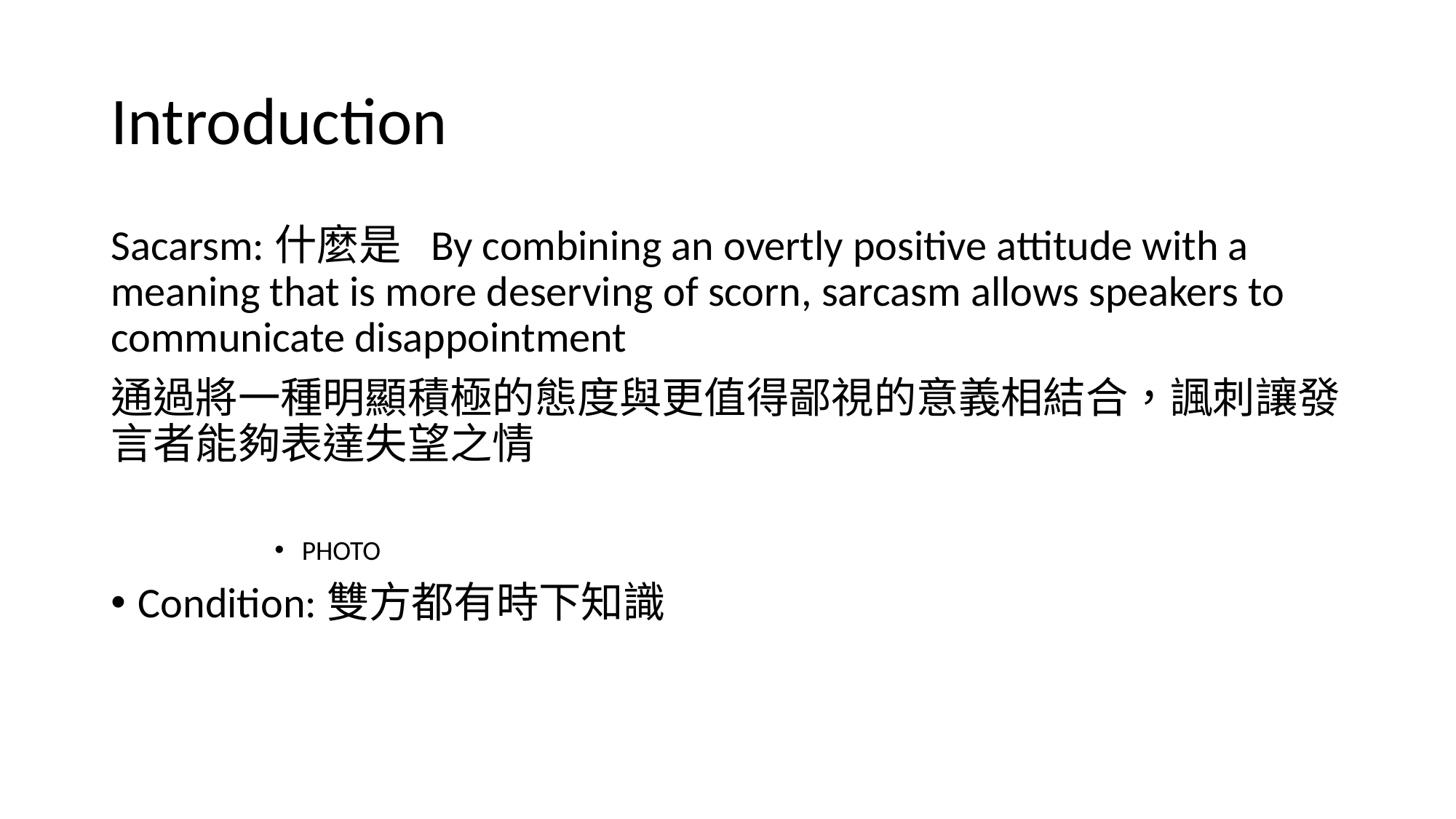

# Introduction
Sacarsm:什麼是  By combining an overtly positive attitude with a meaning that is more deserving of scorn, sarcasm allows speakers to communicate disappointment
通過將一種明顯積極的態度與更值得鄙視的意義相結合，諷刺讓發言者能夠表達失望之情

PHOTO
Condition:雙方都有時下知識